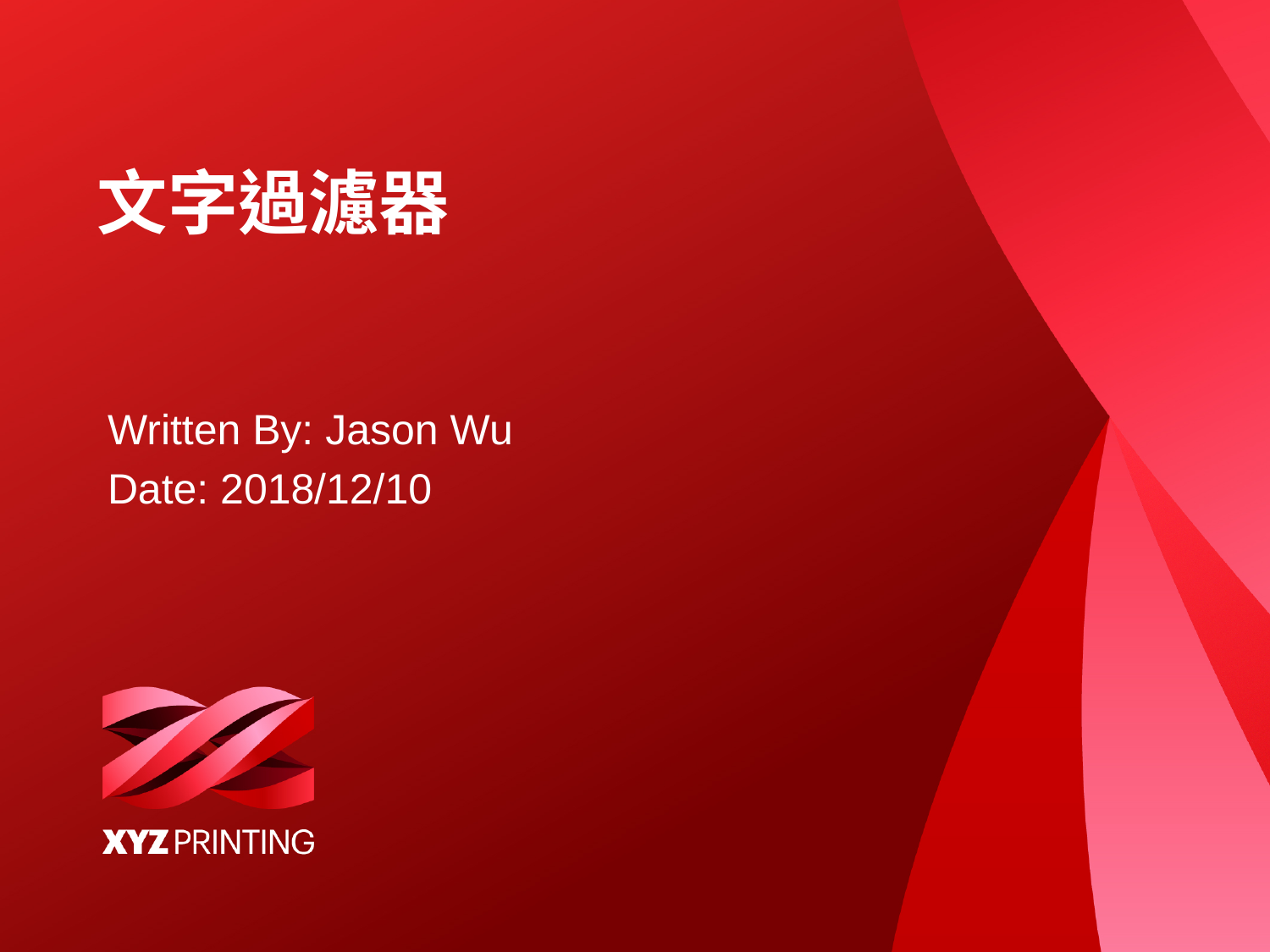

# 文字過濾器
Written By: Jason Wu
Date: 2018/12/10